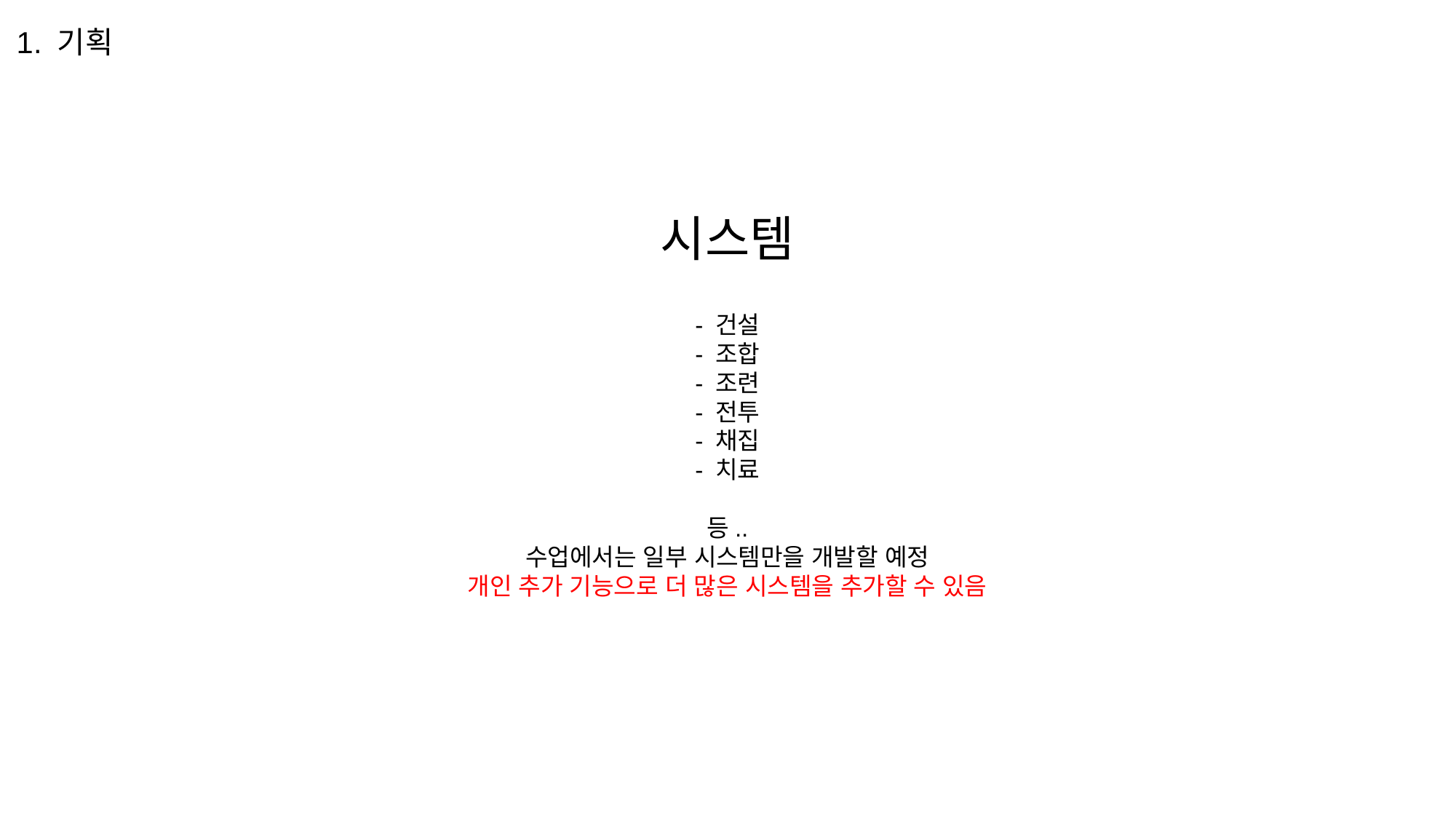

1. 기획
시스템
- 건설
- 조합
- 조련
- 전투
- 채집
- 치료

등..
수업에서는 일부 시스템만을 개발할 예정
개인 추가 기능으로 더 많은 시스템을 추가할 수 있음